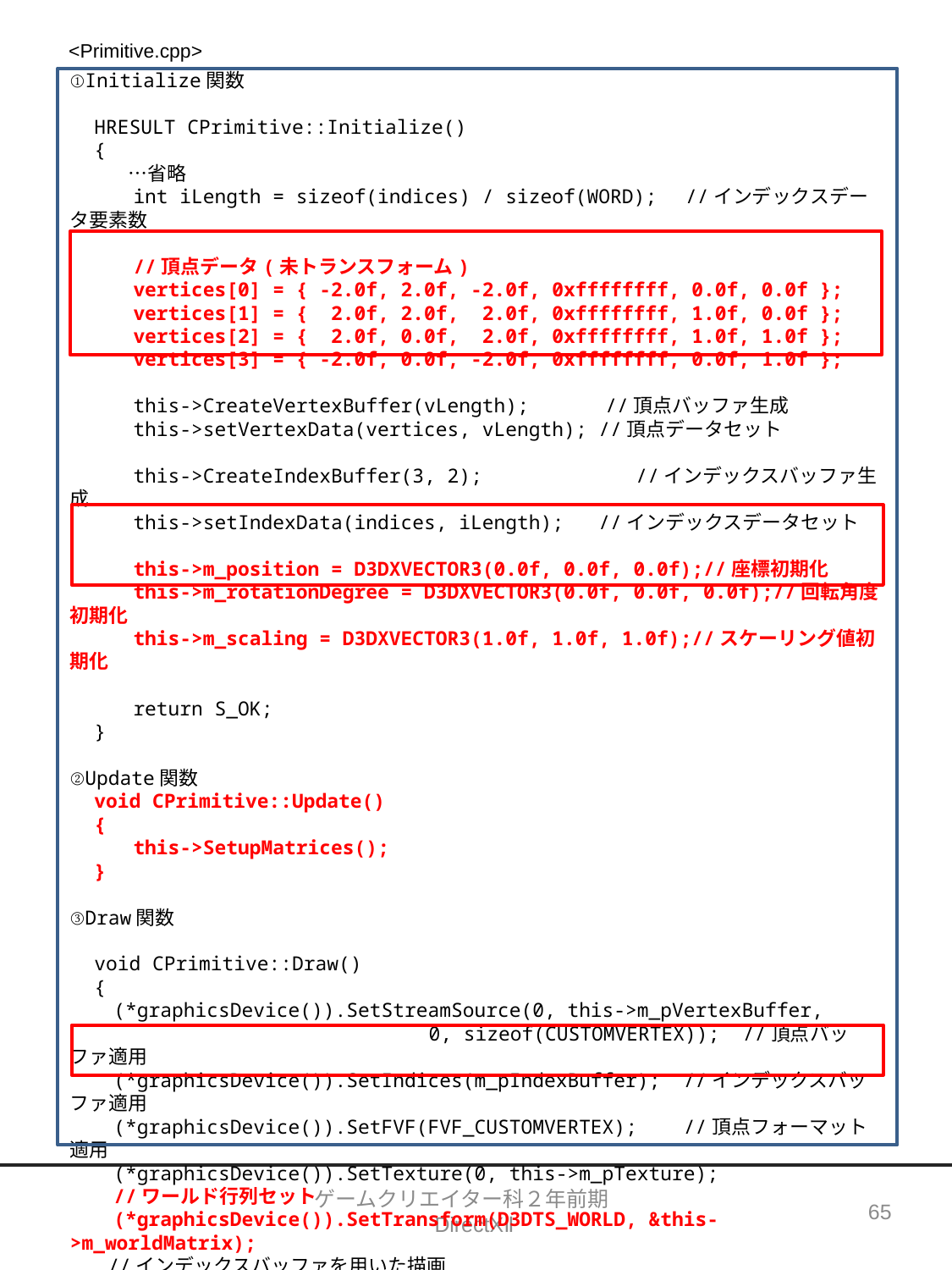

<Primitive.cpp>
①Initialize関数

　HRESULT CPrimitive::Initialize()
　{
　　　…省略
　　　int iLength = sizeof(indices) / sizeof(WORD);　//インデックスデータ要素数

　　　//頂点データ(未トランスフォーム)
　　　vertices[0] = { -2.0f, 2.0f, -2.0f, 0xffffffff, 0.0f, 0.0f };
　　　vertices[1] = {  2.0f, 2.0f,  2.0f, 0xffffffff, 1.0f, 0.0f };
　　　vertices[2] = {  2.0f, 0.0f,  2.0f, 0xffffffff, 1.0f, 1.0f };
　　　vertices[3] = { -2.0f, 0.0f, -2.0f, 0xffffffff, 0.0f, 1.0f };

　　　this->CreateVertexBuffer(vLength);　　　  //頂点バッファ生成
　　　this->setVertexData(vertices, vLength); //頂点データセット

　　　this->CreateIndexBuffer(3, 2);	     //インデックスバッファ生成
　　　this->setIndexData(indices, iLength);   //インデックスデータセット

　　　this->m_position = D3DXVECTOR3(0.0f, 0.0f, 0.0f);//座標初期化
　　　this->m_rotationDegree = D3DXVECTOR3(0.0f, 0.0f, 0.0f);//回転角度初期化
　　　this->m_scaling = D3DXVECTOR3(1.0f, 1.0f, 1.0f);//スケーリング値初期化

　　　return S_OK;
　}

②Update関数
　void CPrimitive::Update()
　{
　　　this->SetupMatrices();
　}

③Draw関数

　void CPrimitive::Draw()
　{
　　(*graphicsDevice()).SetStreamSource(0, this->m_pVertexBuffer,
		         0, sizeof(CUSTOMVERTEX));  //頂点バッファ適用
　　(*graphicsDevice()).SetIndices(m_pIndexBuffer);  //インデックスバッファ適用
　　(*graphicsDevice()).SetFVF(FVF_CUSTOMVERTEX);    //頂点フォーマット適用
　　(*graphicsDevice()).SetTexture(0, this->m_pTexture);
　　//ワールド行列セット
　　(*graphicsDevice()).SetTransform(D3DTS_WORLD, &this->m_worldMatrix);
 　 //インデックスバッファを用いた描画
　　(*graphicsDevice()).DrawIndexedPrimitive(D3DPT_TRIANGLELIST, 0, 0, 4, 0, 2);
}

ゲームクリエイター科２年前期　DirectXⅡ
65